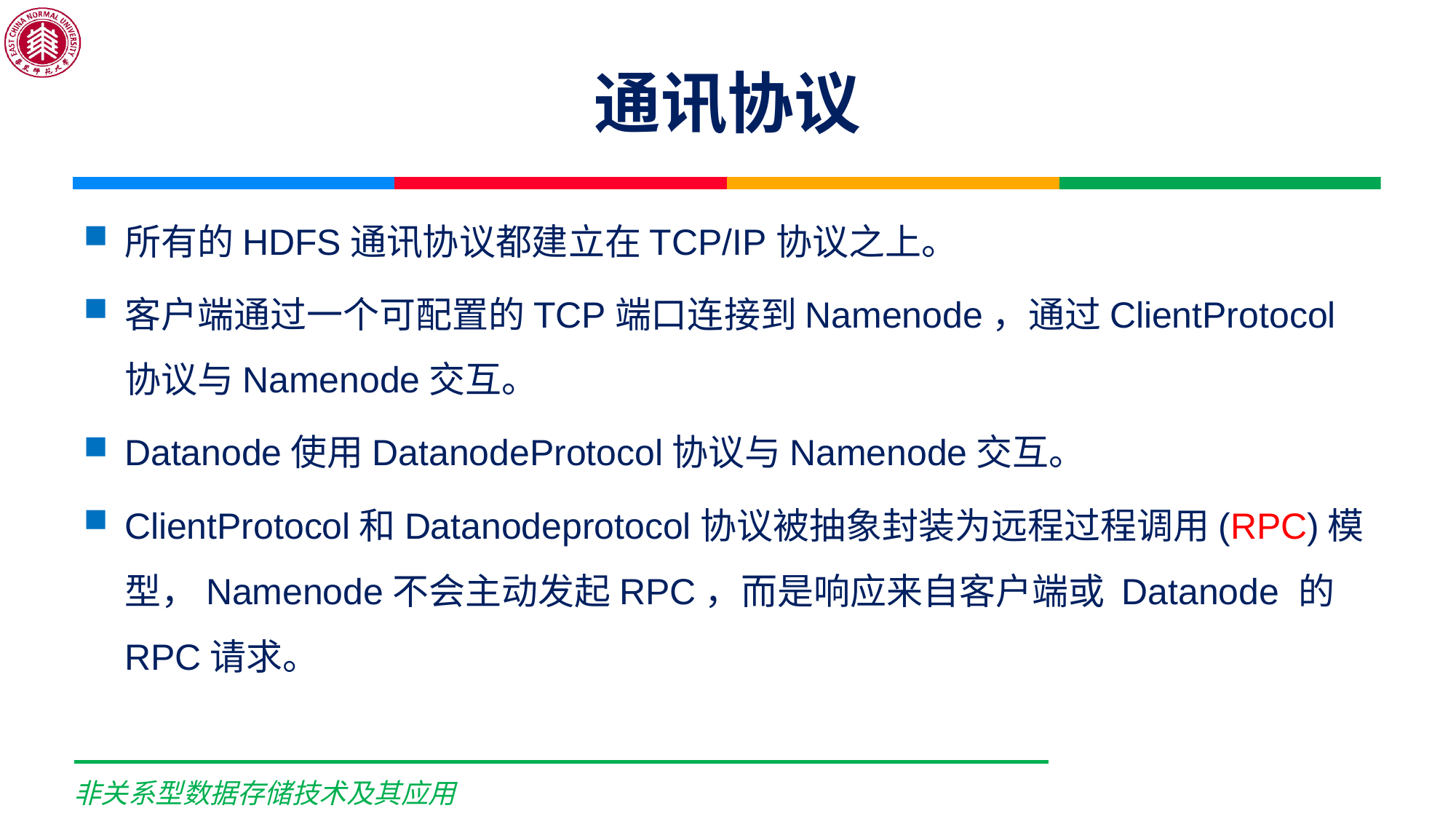

# 通讯协议
所有的HDFS通讯协议都建立在TCP/IP协议之上。
客户端通过一个可配置的TCP端口连接到Namenode，通过ClientProtocol协议与Namenode交互。
Datanode使用DatanodeProtocol协议与Namenode交互。
ClientProtocol和Datanodeprotocol协议被抽象封装为远程过程调用(RPC)模型，Namenode不会主动发起RPC，而是响应来自客户端或 Datanode 的RPC请求。